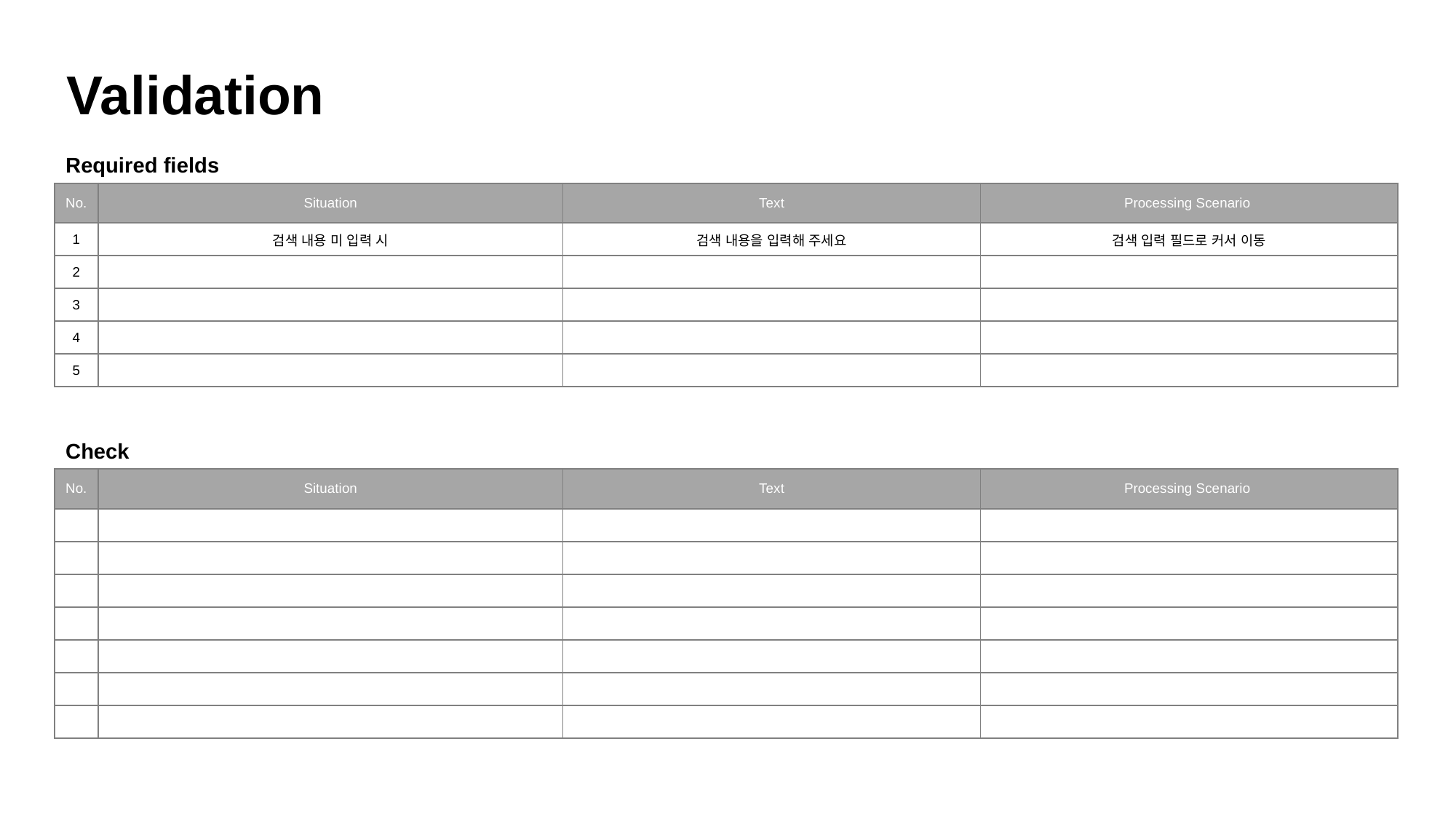

Validation
Required fields
| No. | Situation | Text | Processing Scenario |
| --- | --- | --- | --- |
| 1 | 검색 내용 미 입력 시 | 검색 내용을 입력해 주세요 | 검색 입력 필드로 커서 이동 |
| 2 |  |  |  |
| 3 |  |  |  |
| 4 |  |  |  |
| 5 |  |  |  |
Check
| No. | Situation | Text | Processing Scenario |
| --- | --- | --- | --- |
|  |  |  |  |
|  |  |  |  |
|  |  |  |  |
|  |  |  |  |
|  |  |  |  |
|  |  |  |  |
|  |  |  |  |